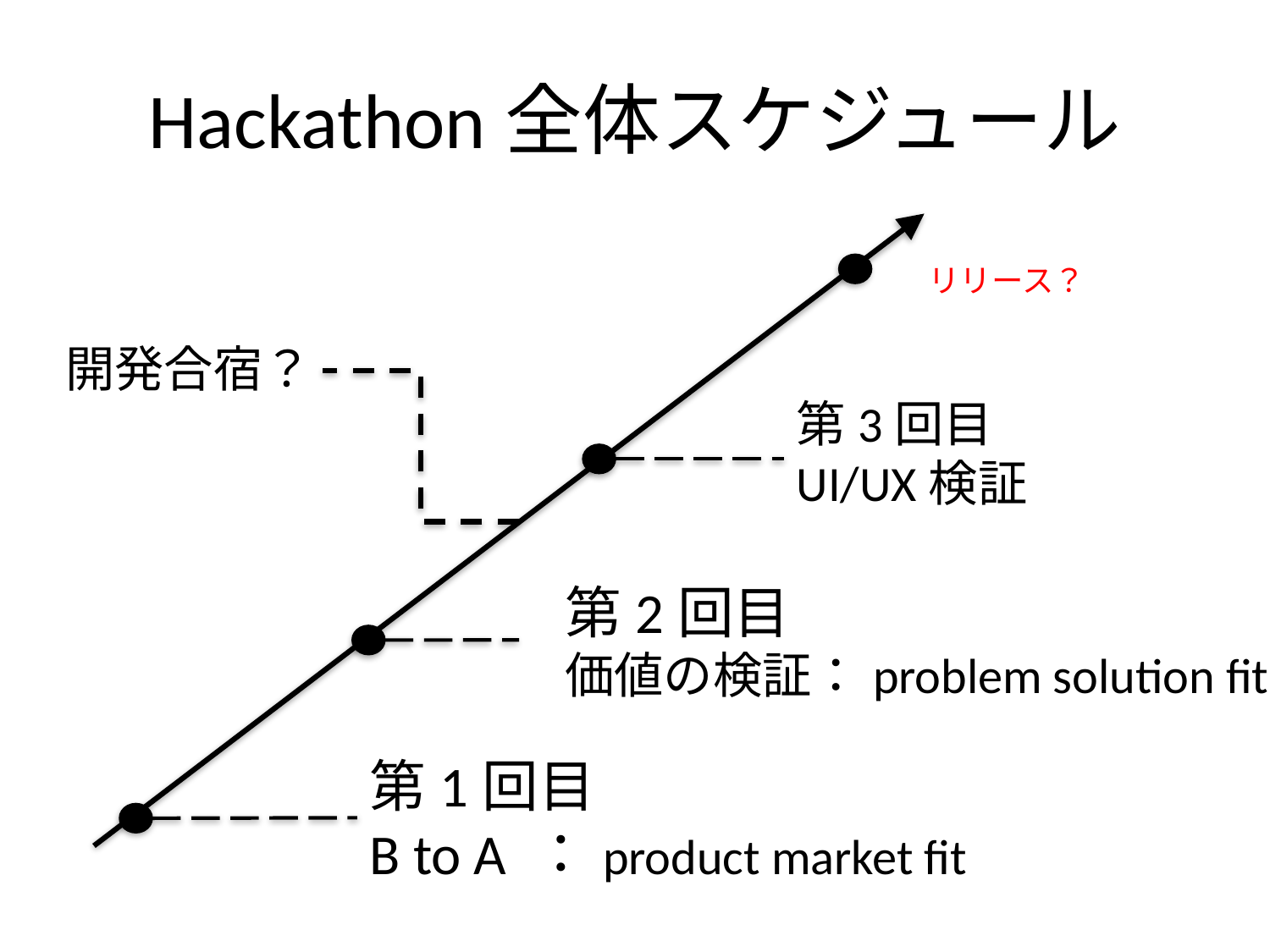

# Hackathon全体スケジュール

リリース？
開発合宿？
第3回目
UI/UX検証

第2回目
価値の検証：problem solution fit

第1回目
B to A ：product market fit